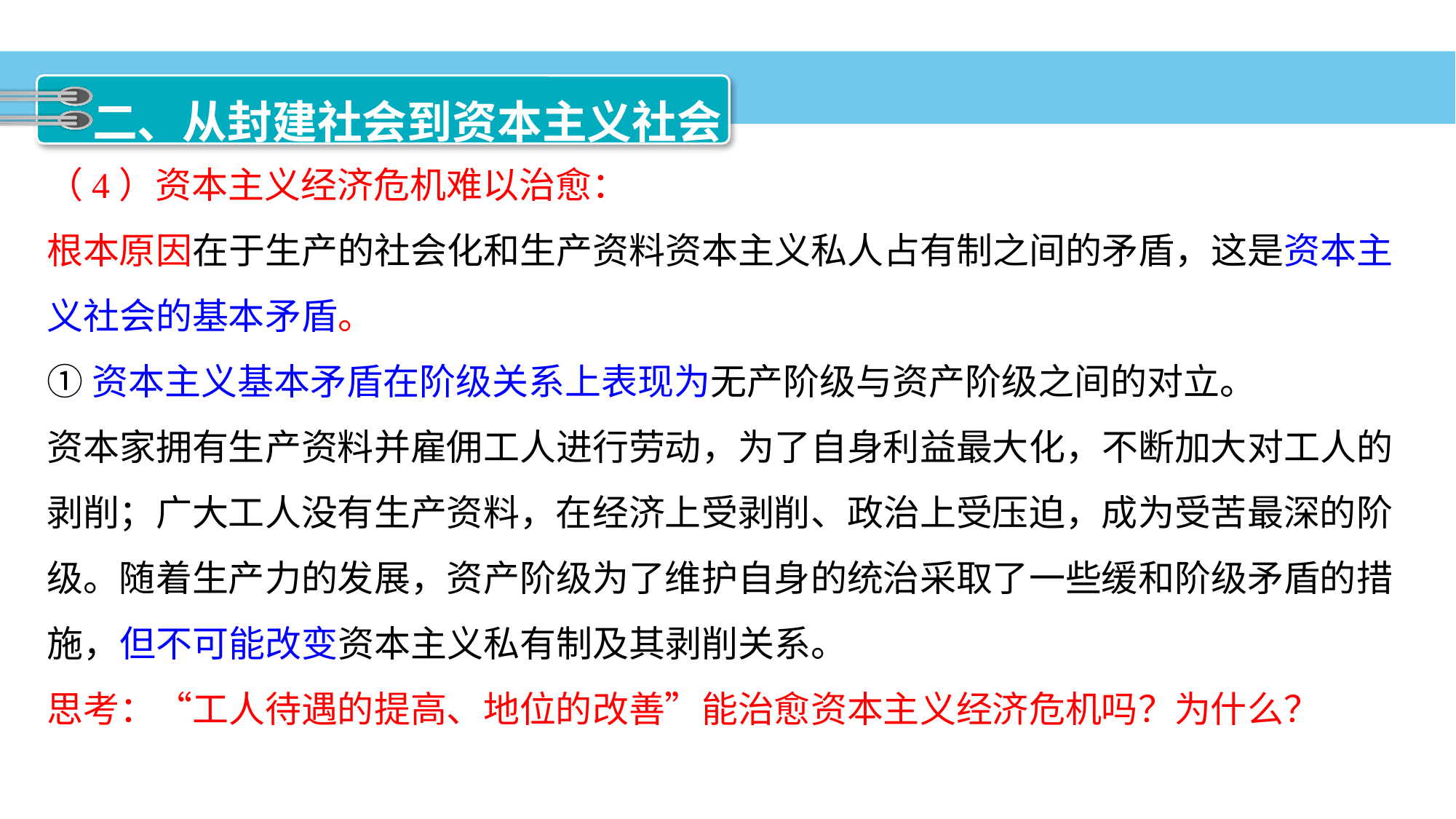

二、从封建社会到资本主义社会

（4）资本主义经济危机难以治愈：
根本原因在于生产的社会化和生产资料资本主义私人占有制之间的矛盾，这是资本主义社会的基本矛盾。
①资本主义基本矛盾在阶级关系上表现为无产阶级与资产阶级之间的对立。
资本家拥有生产资料并雇佣工人进行劳动，为了自身利益最大化，不断加大对工人的剥削；广大工人没有生产资料，在经济上受剥削、政治上受压迫，成为受苦最深的阶级。随着生产力的发展，资产阶级为了维护自身的统治采取了一些缓和阶级矛盾的措施，但不可能改变资本主义私有制及其剥削关系。
思考：“工人待遇的提高、地位的改善”能治愈资本主义经济危机吗？为什么？